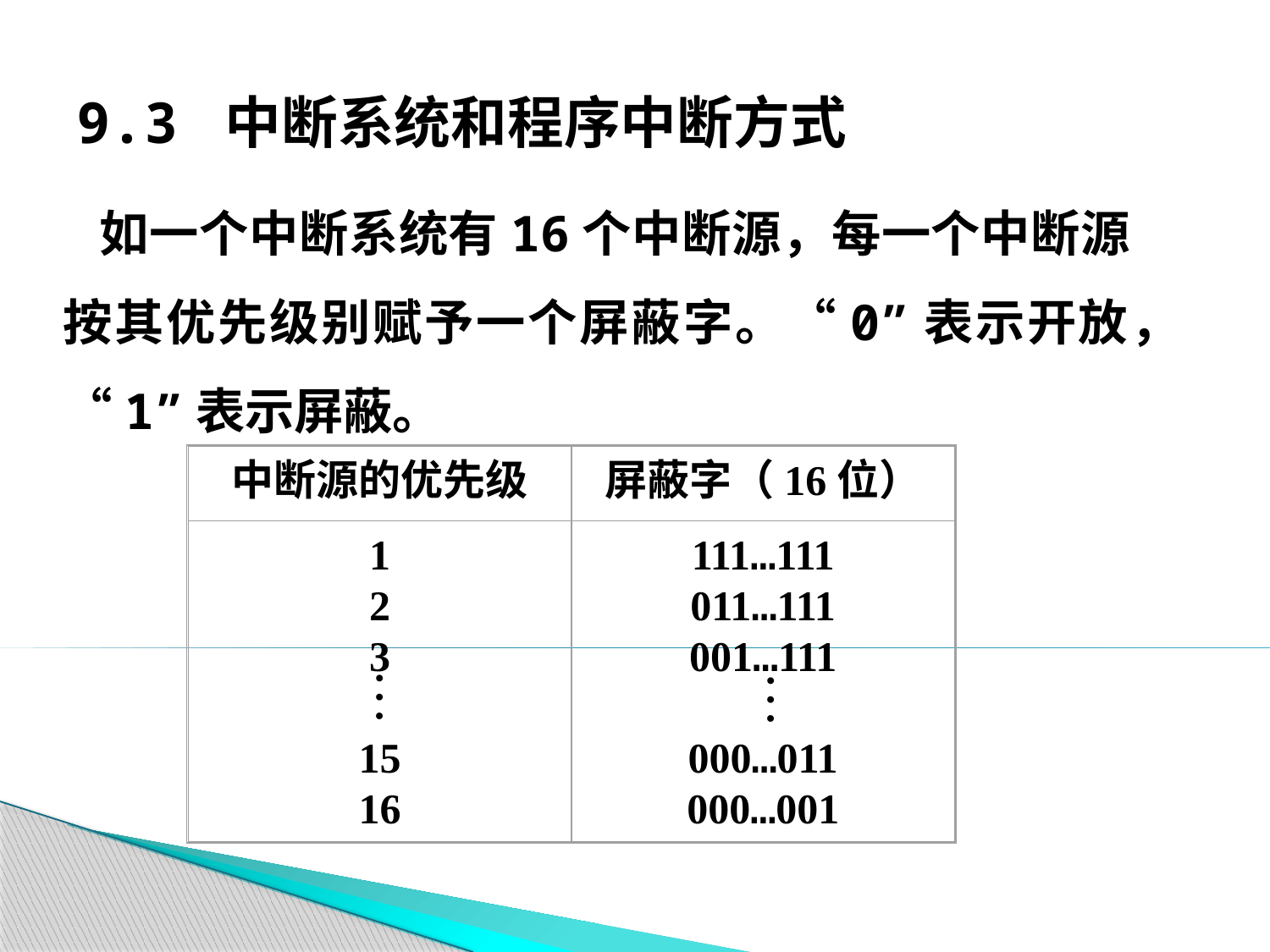

# 9.3 中断系统和程序中断方式
     如一个中断系统有16个中断源，每一个中断源按其优先级别赋予一个屏蔽字。“0”表示开放，“1”表示屏蔽。

中断源的优先级

屏蔽字（16位）

1
2
3

15
16

111…111
011…111
001…111

000…011
000…001
…
…